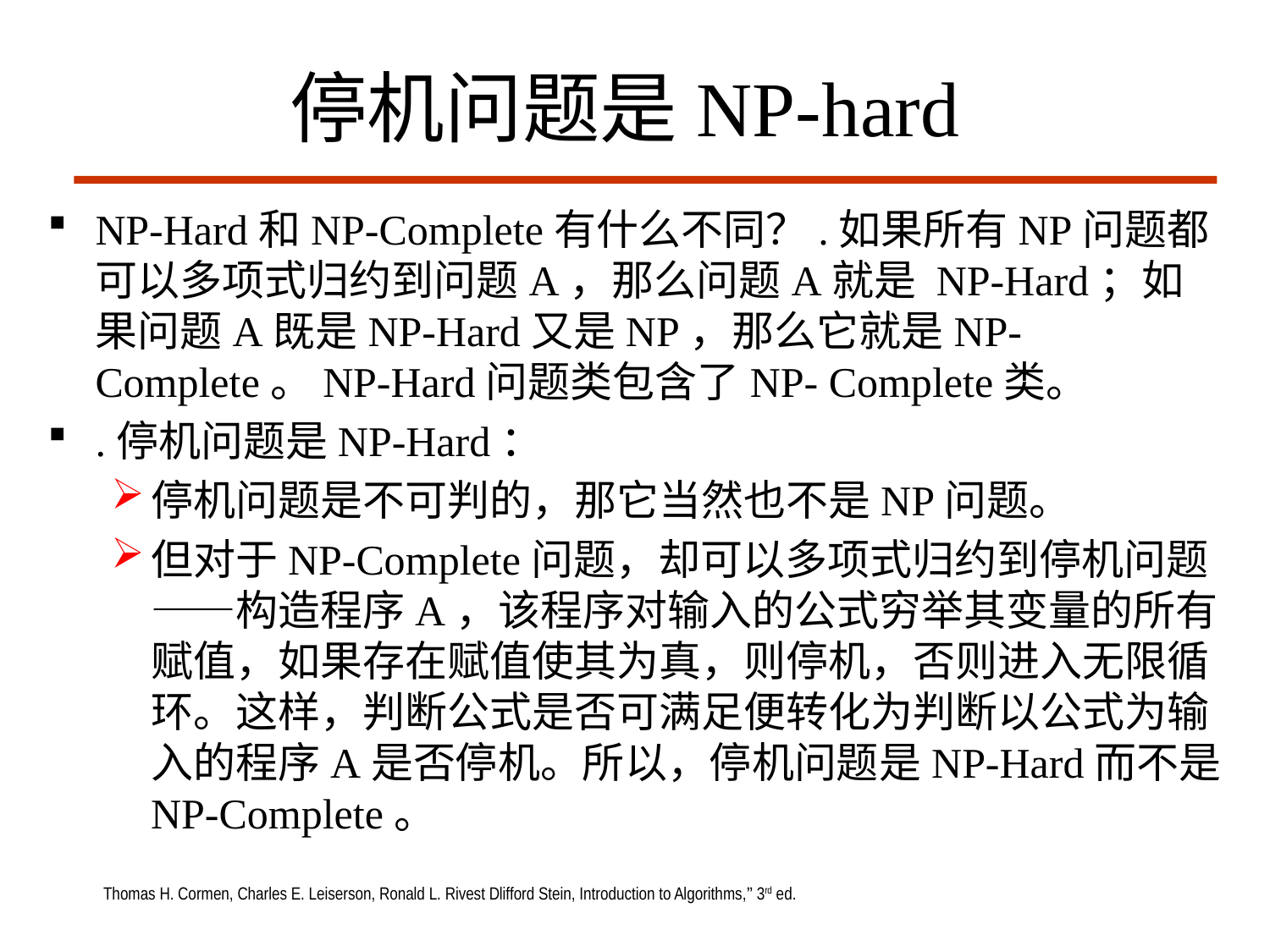

# 停机问题是NP-hard
NP-Hard和NP-Complete有什么不同？.如果所有NP问题都可以多项式归约到问题A，那么问题A就是 NP-Hard；如果问题A既是NP-Hard又是NP，那么它就是NP-Complete。NP-Hard问题类包含了NP- Complete类。
.停机问题是NP-Hard：
停机问题是不可判的，那它当然也不是NP问题。
但对于NP-Complete问题，却可以多项式归约到停机问题——构造程序A，该程序对输入的公式穷举其变量的所有赋值，如果存在赋值使其为真，则停机，否则进入无限循环。这样，判断公式是否可满足便转化为判断以公式为输入的程序A是否停机。所以，停机问题是NP-Hard而不是NP-Complete。